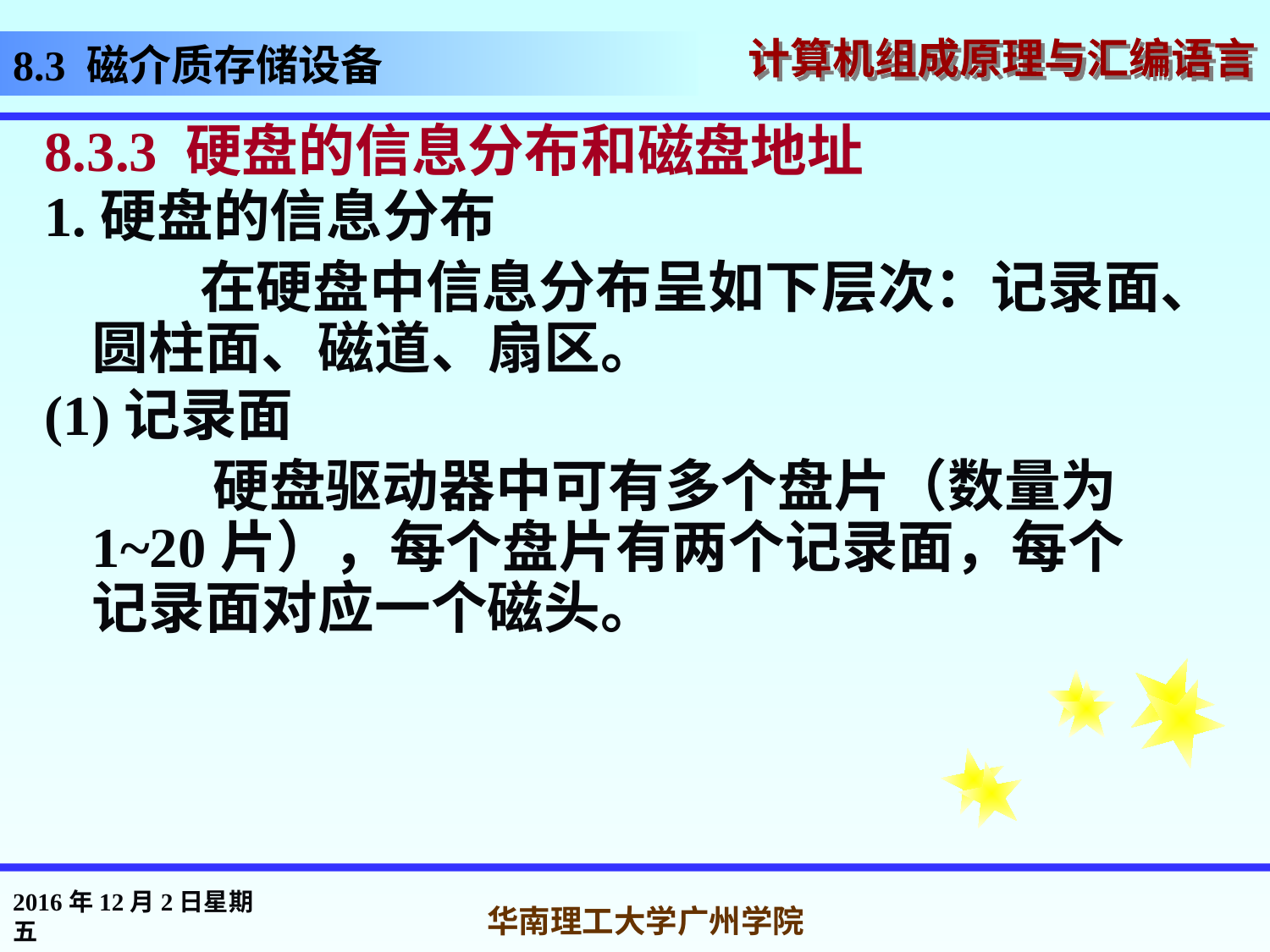

# 8.3 磁介质存储设备
8.3.3 硬盘的信息分布和磁盘地址
1.硬盘的信息分布
           在硬盘中信息分布呈如下层次：记录面、圆柱面、磁道、扇区。
(1)记录面
            硬盘驱动器中可有多个盘片（数量为1~20片），每个盘片有两个记录面，每个记录面对应一个磁头。
2016年12月2日星期五
华南理工大学广州学院